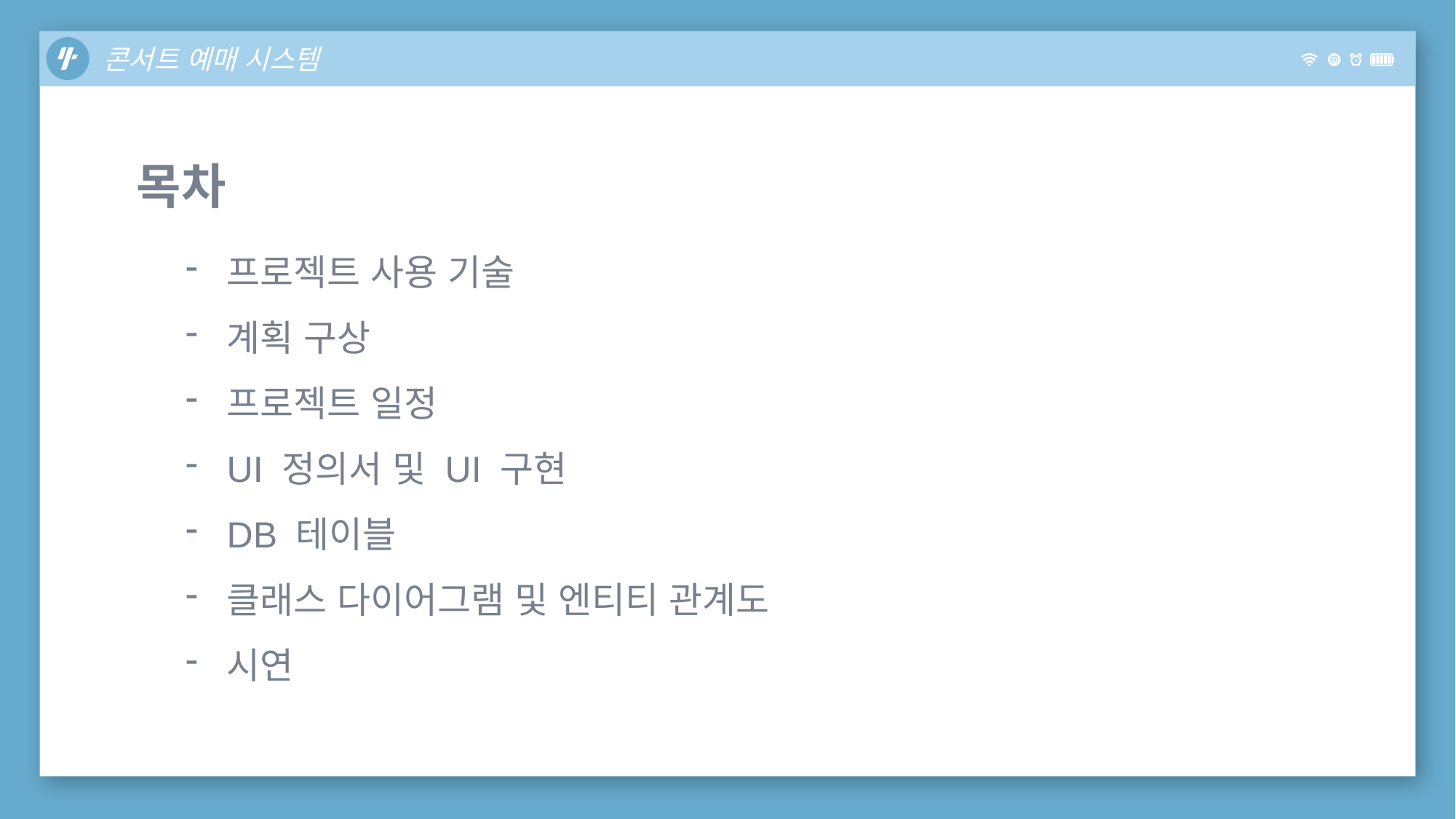

콘서트 예매 시스템

목차
프로젝트 사용 기술
계획 구상
프로젝트 일정
UI 정의서 및 UI 구현
DB 테이블
클래스 다이어그램 및 엔티티 관계도
시연